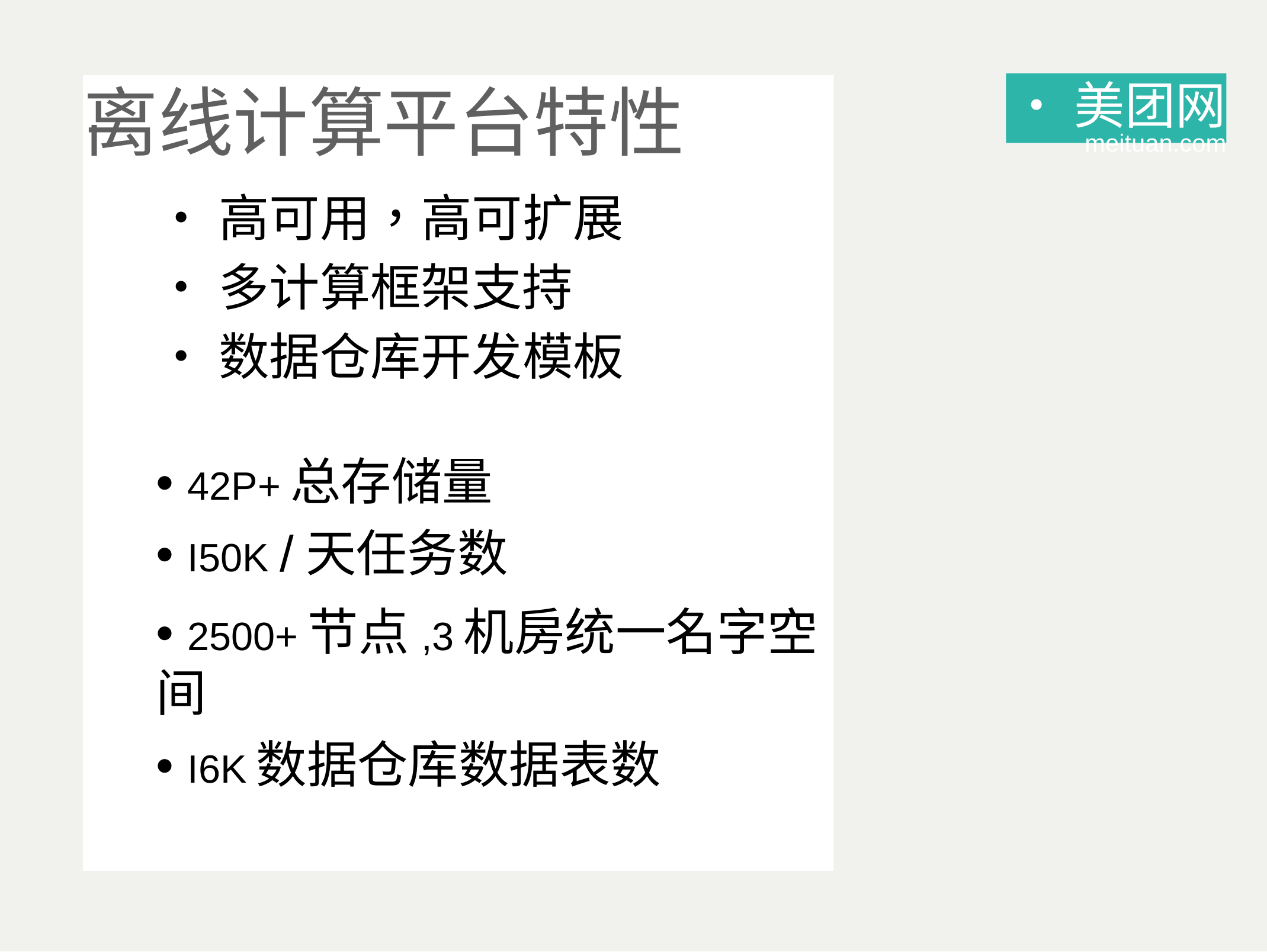

•美团网
meituan.com
离线计算平台特性
•高可用，高可扩展
•多计算框架支持
•数据仓库开发模板
• 42P+总存储量
• I50K /天任务数
• 2500+节点,3机房统一名字空间
• I6K数据仓库数据表数